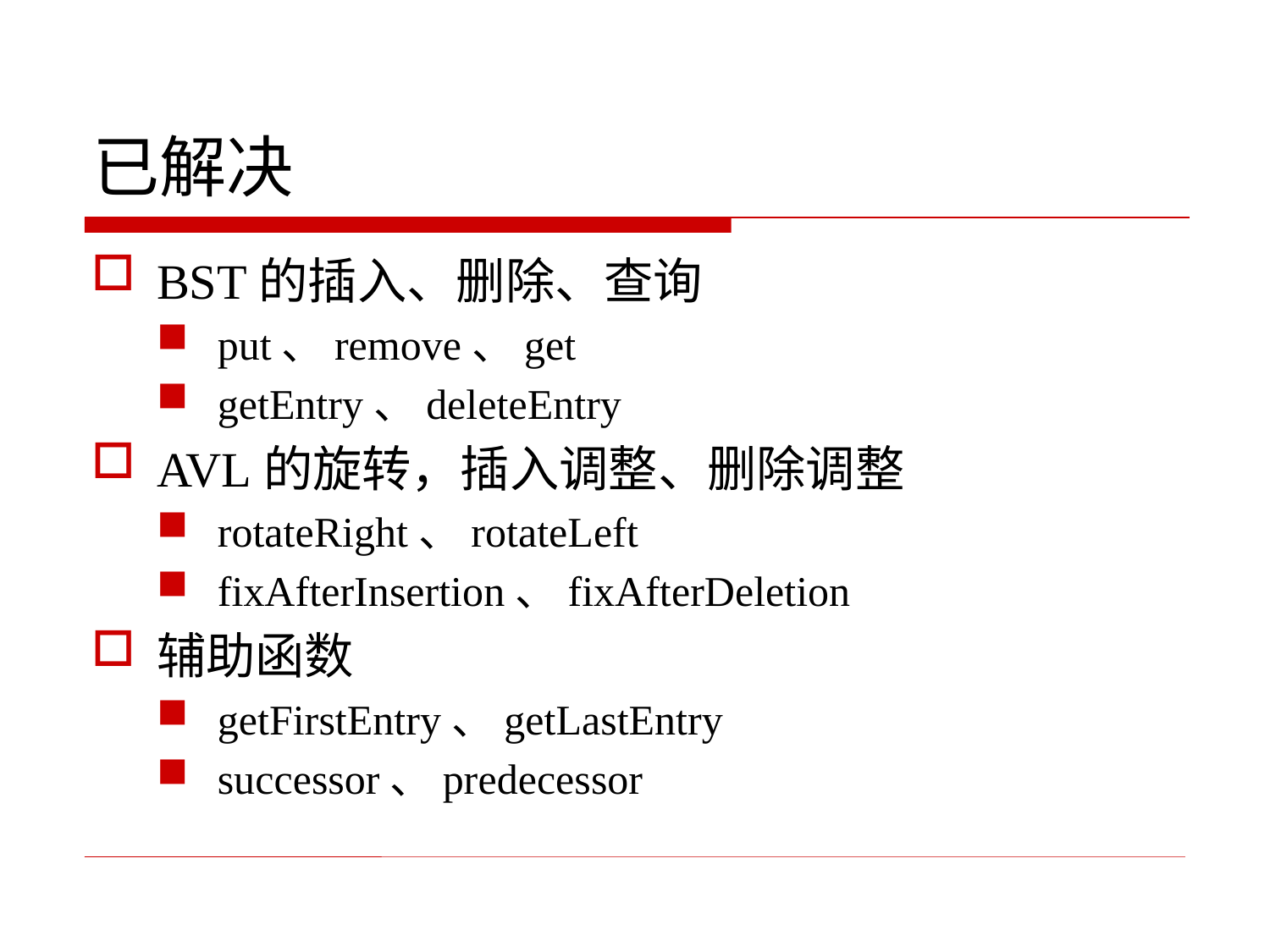

# 已解决
BST的插入、删除、查询
put、remove、get
getEntry、deleteEntry
AVL的旋转，插入调整、删除调整
rotateRight、rotateLeft
fixAfterInsertion、fixAfterDeletion
辅助函数
getFirstEntry、getLastEntry
successor、predecessor